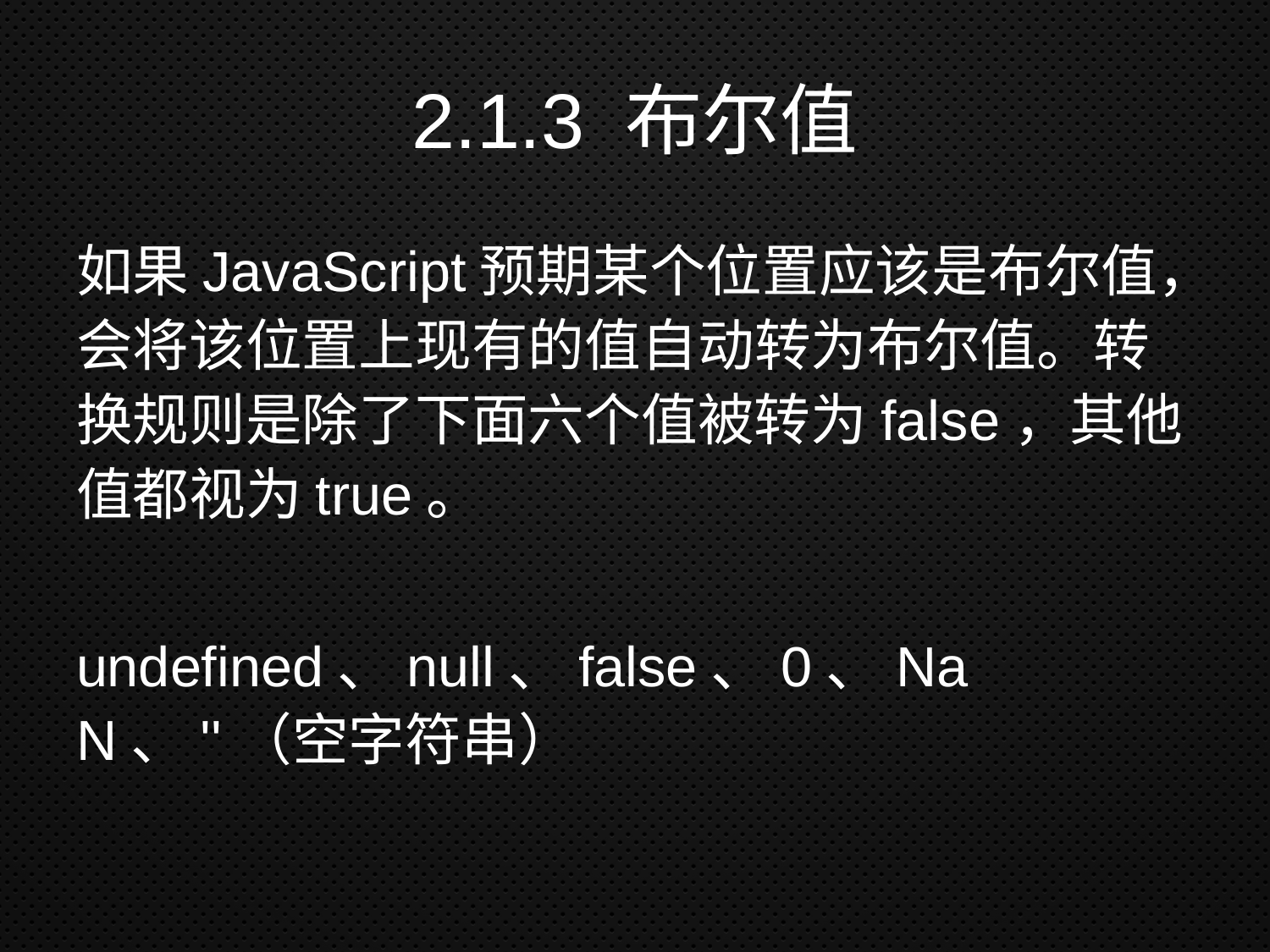

# 2.1.3 布尔值
如果JavaScript预期某个位置应该是布尔值，会将该位置上现有的值自动转为布尔值。转换规则是除了下面六个值被转为false，其他值都视为true。

undefined、null、false、0、NaN、''（空字符串）